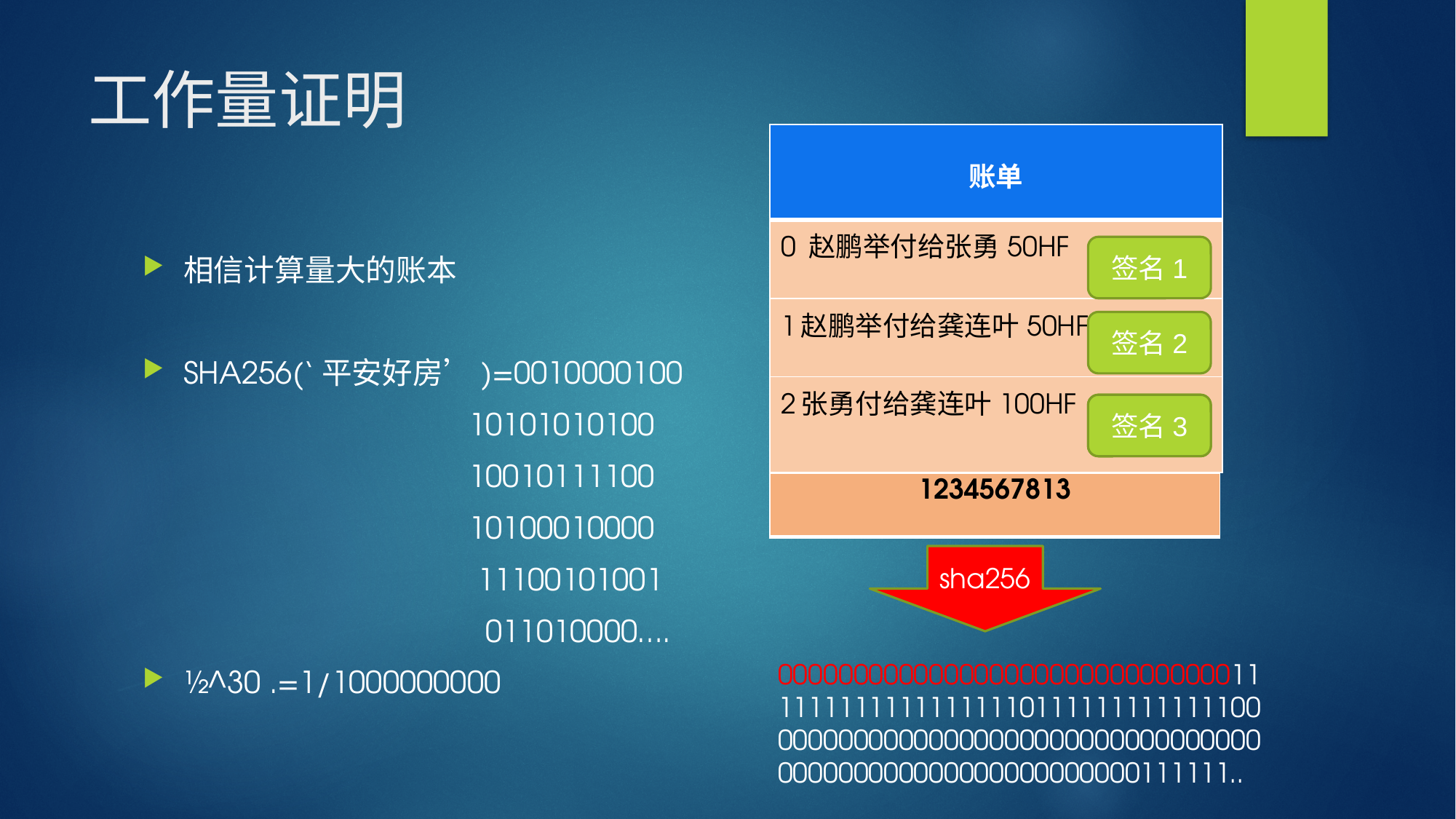

# 工作量证明
| 账单 |
| --- |
| 0 赵鹏举付给张勇50HF |
| 1赵鹏举付给龚连叶50HF |
| 2张勇付给龚连叶100HF |
签名1
相信计算量大的账本

SHA256(‘平安好房’)=0010000100
                                       10101010100
                                       10010111100
                                       10100010000
                                        11100101001
                                         011010000….
½^30 .=1/1000000000

签名2
签名3
签名1
| 1234567813 |
| --- |
sha256
00000000000000000000000000000011
11111111111111110111111111111100
00000000000000000000000000000000
000000000000000000000000111111..